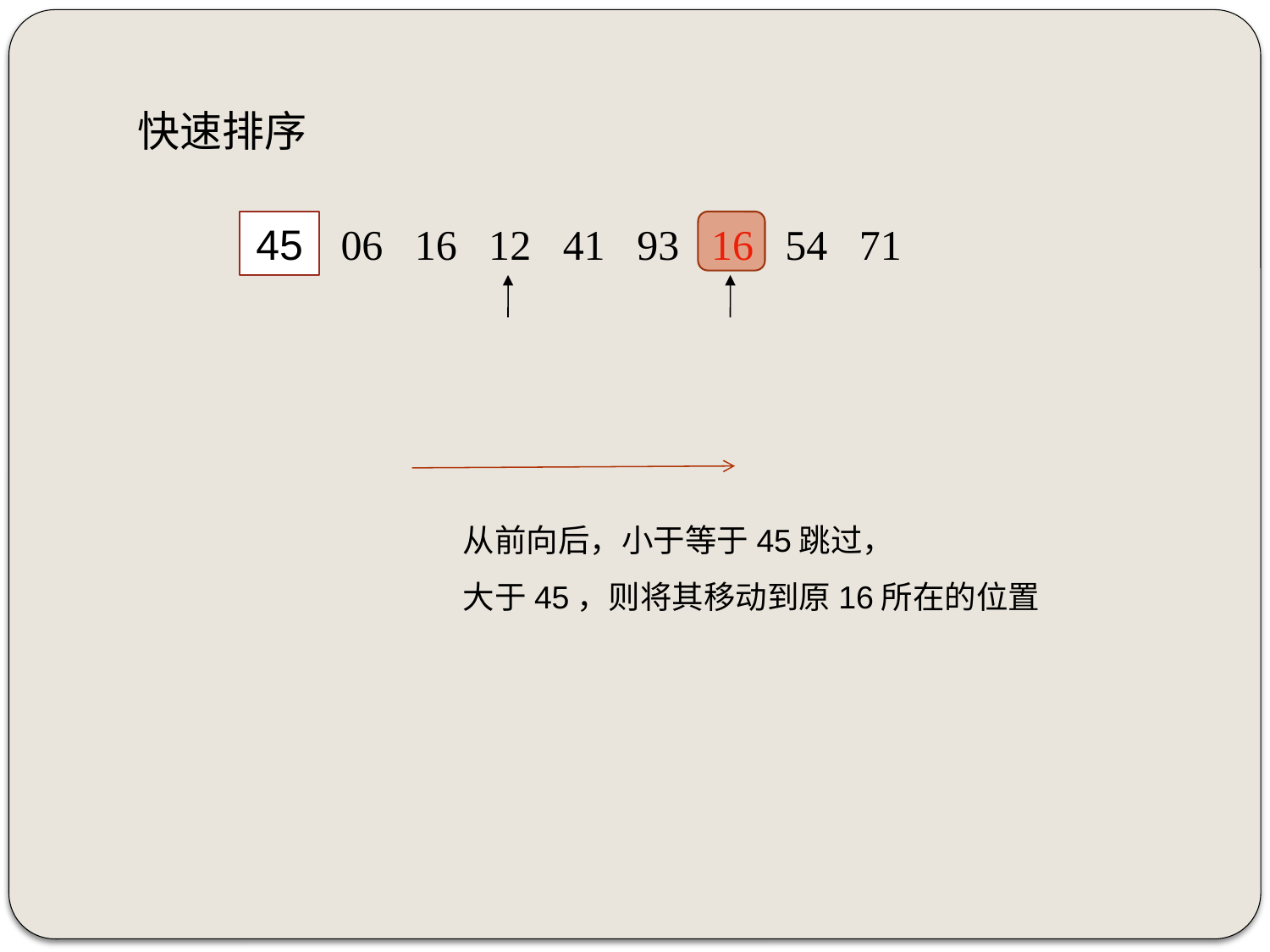

快速排序
45
06   16   12   41   93   16   54   71

从前向后，小于等于45跳过，
大于45，则将其移动到原16所在的位置